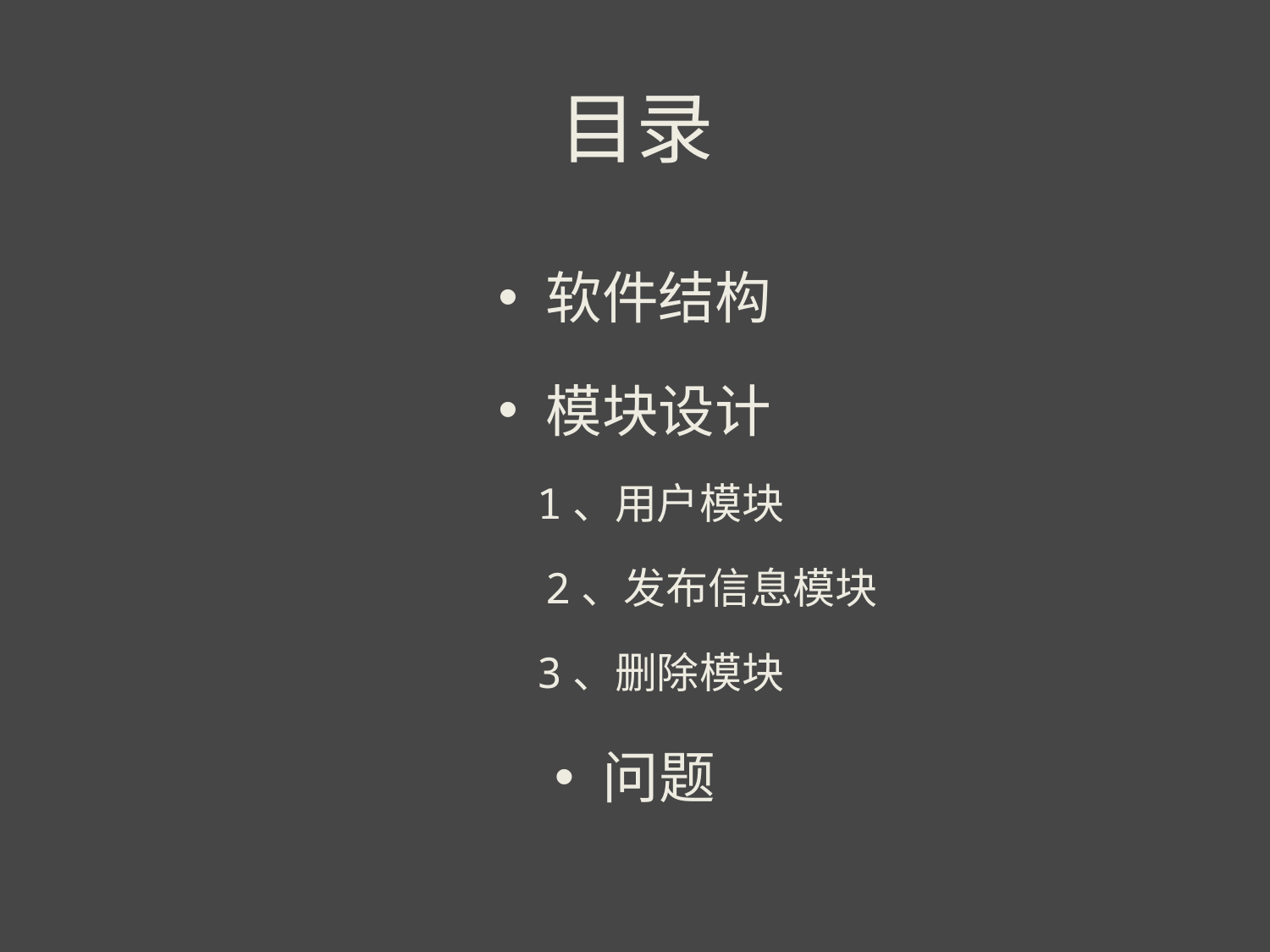

# 目录
软件结构
模块设计
  1、用户模块
      2、发布信息模块
  3、删除模块
问题